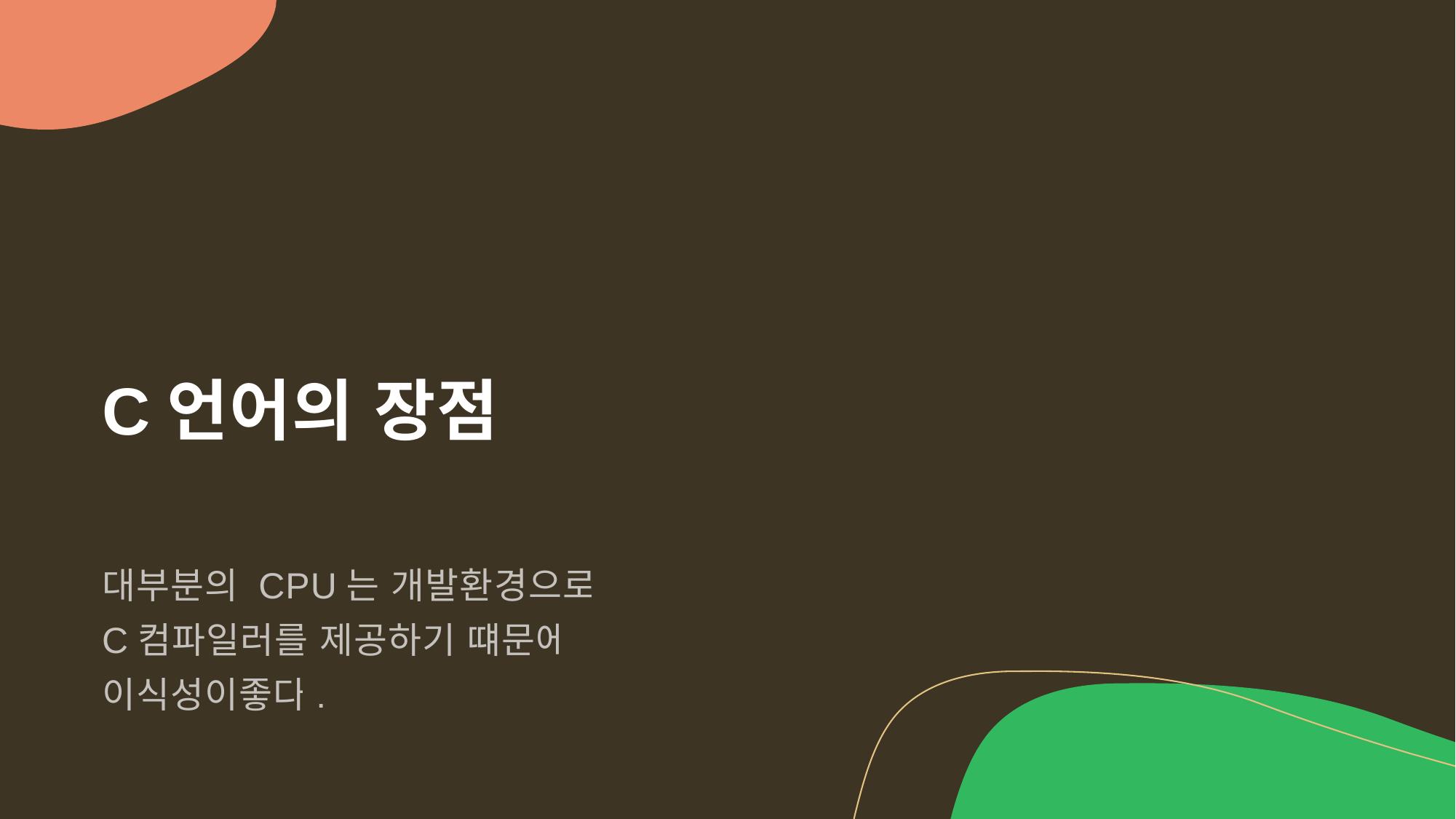

# C언어의 장점
대부분의 CPU는 개발환경으로 C컴파일러를 제공하기 떄문에 이식성이좋다.